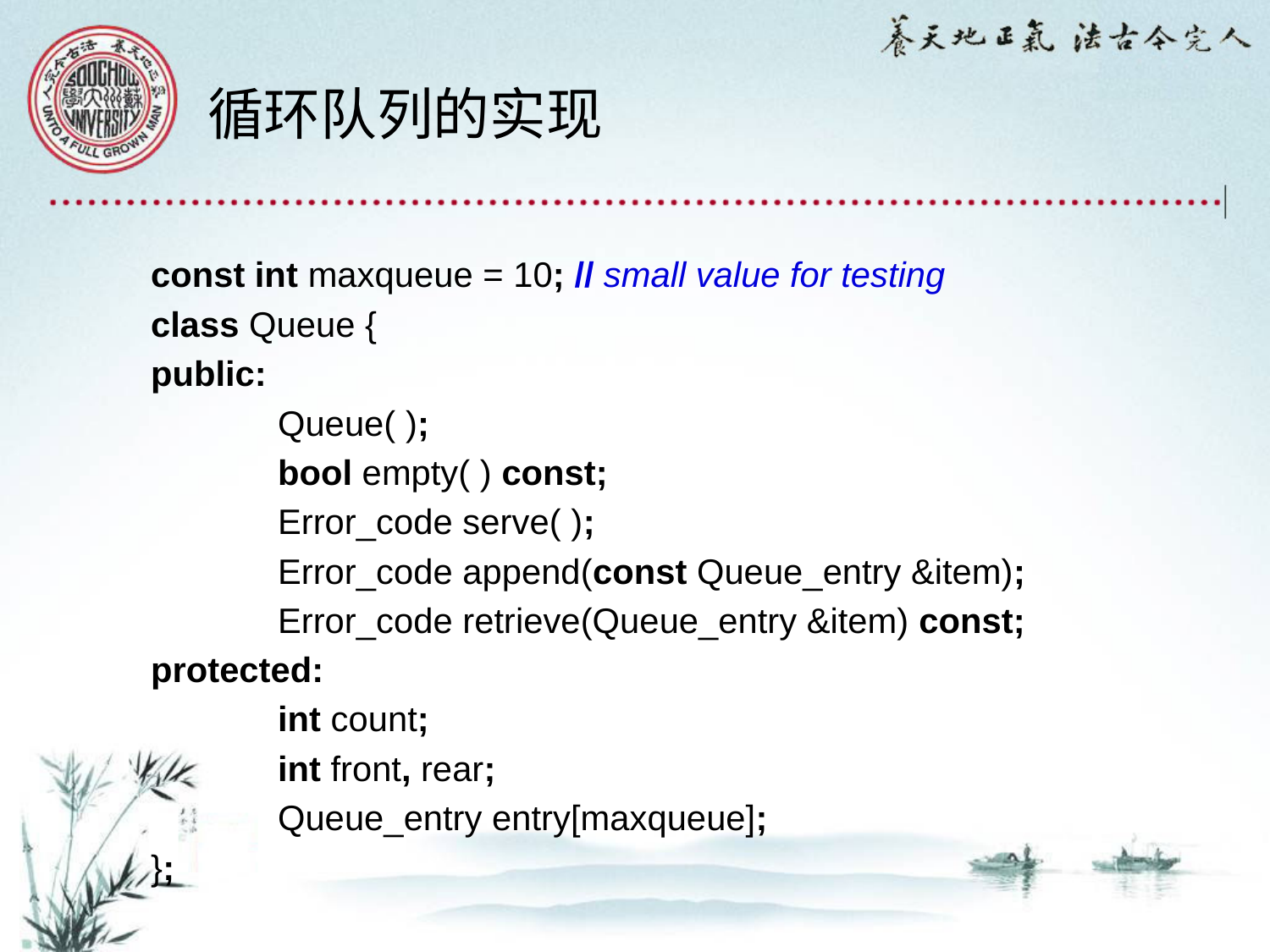

循环队列的实现
const int maxqueue = 10; // small value for testing
class Queue {
public:
	Queue( );
	bool empty( ) const;
	Error_code serve( );
	Error_code append(const Queue_entry &item);
	Error_code retrieve(Queue_entry &item) const;
protected:
	int count;
	int front, rear;
	Queue_entry entry[maxqueue];
};